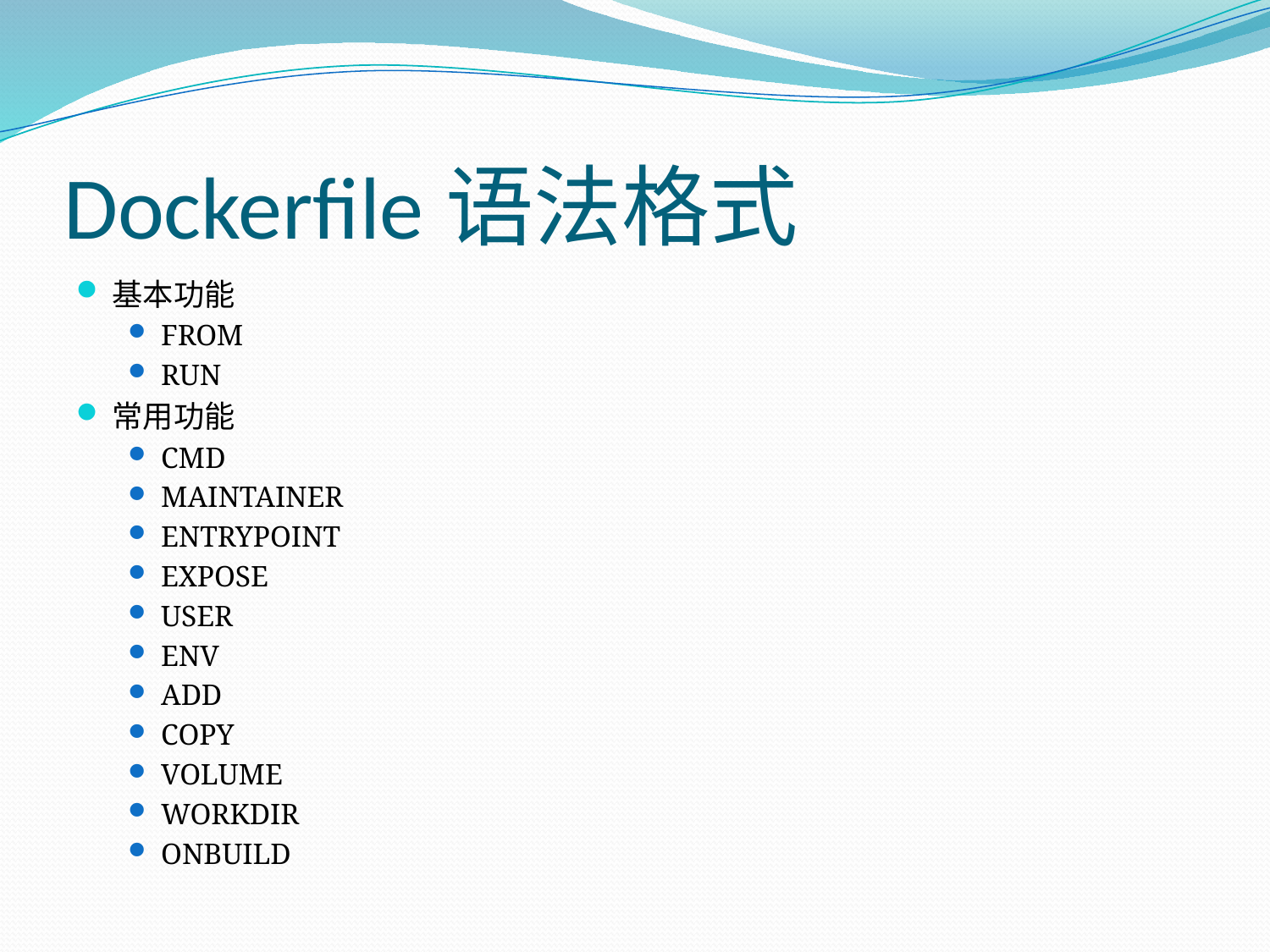

# Dockerfile语法格式
基本功能
FROM
RUN
常用功能
CMD
MAINTAINER
ENTRYPOINT
EXPOSE
USER
ENV
ADD
COPY
VOLUME
WORKDIR
ONBUILD